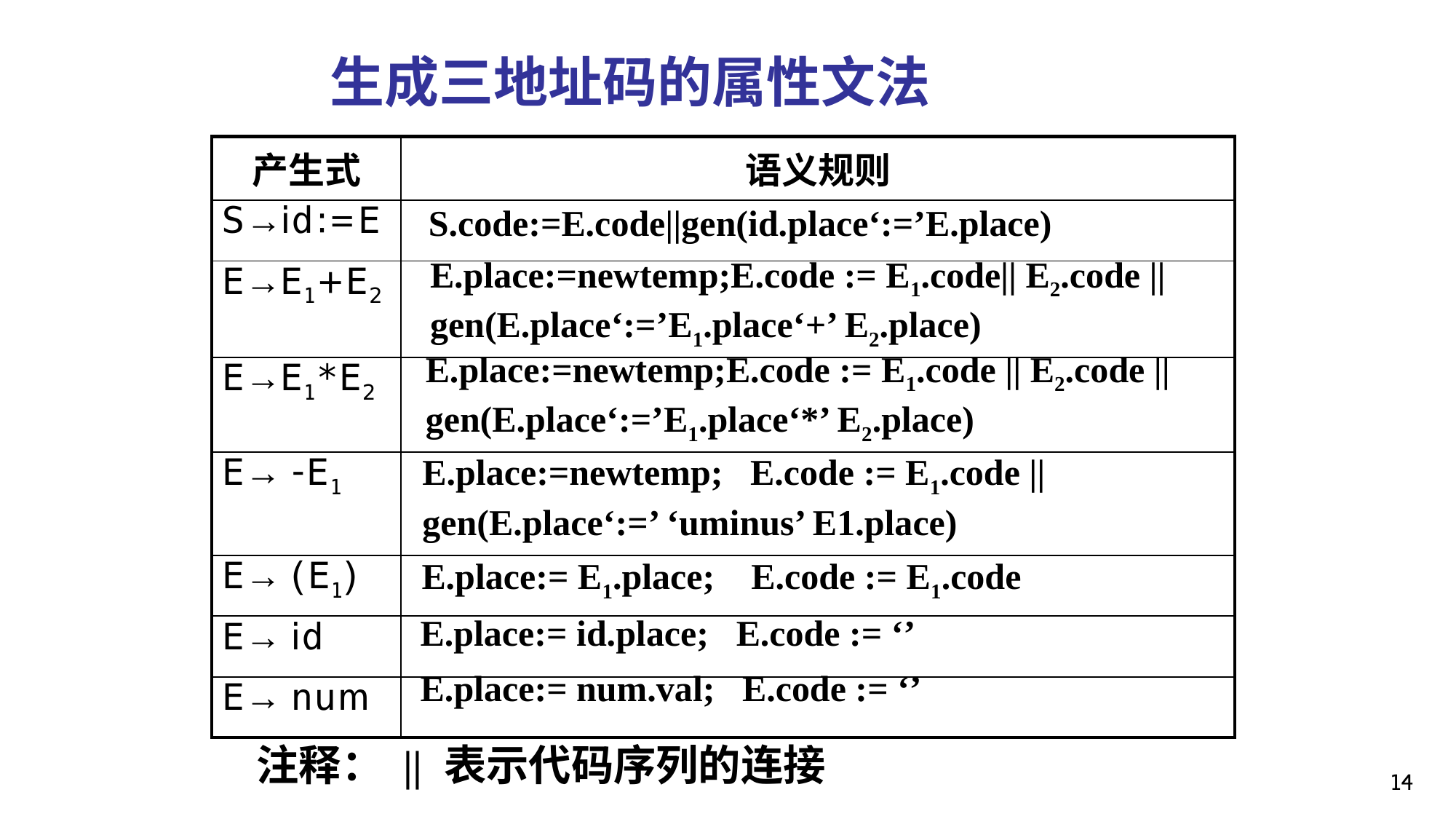

# 生成三地址码的属性文法
| 产生式 | 语义规则 |
| --- | --- |
| S→id:=E |  |
| E→E1+E2 |  |
| E→E1\*E2 |  |
| E→ -E1 |  |
| E→ (E1) |  |
| E→ id |  |
| E→ num |  |
S.code:=E.code||gen(id.place‘:=’E.place)
E.place:=newtemp;E.code := E1.code|| E2.code ||
gen(E.place‘:=’E1.place‘+’ E2.place)
E.place:=newtemp;E.code := E1.code || E2.code ||
gen(E.place‘:=’E1.place‘*’ E2.place)
E.place:=newtemp;   E.code := E1.code ||
gen(E.place‘:=’ ‘uminus’ E1.place)
E.place:= E1.place;    E.code := E1.code
E.place:= id.place;   E.code := ‘’
E.place:= num.val;   E.code := ‘’
注释： || 表示代码序列的连接
14